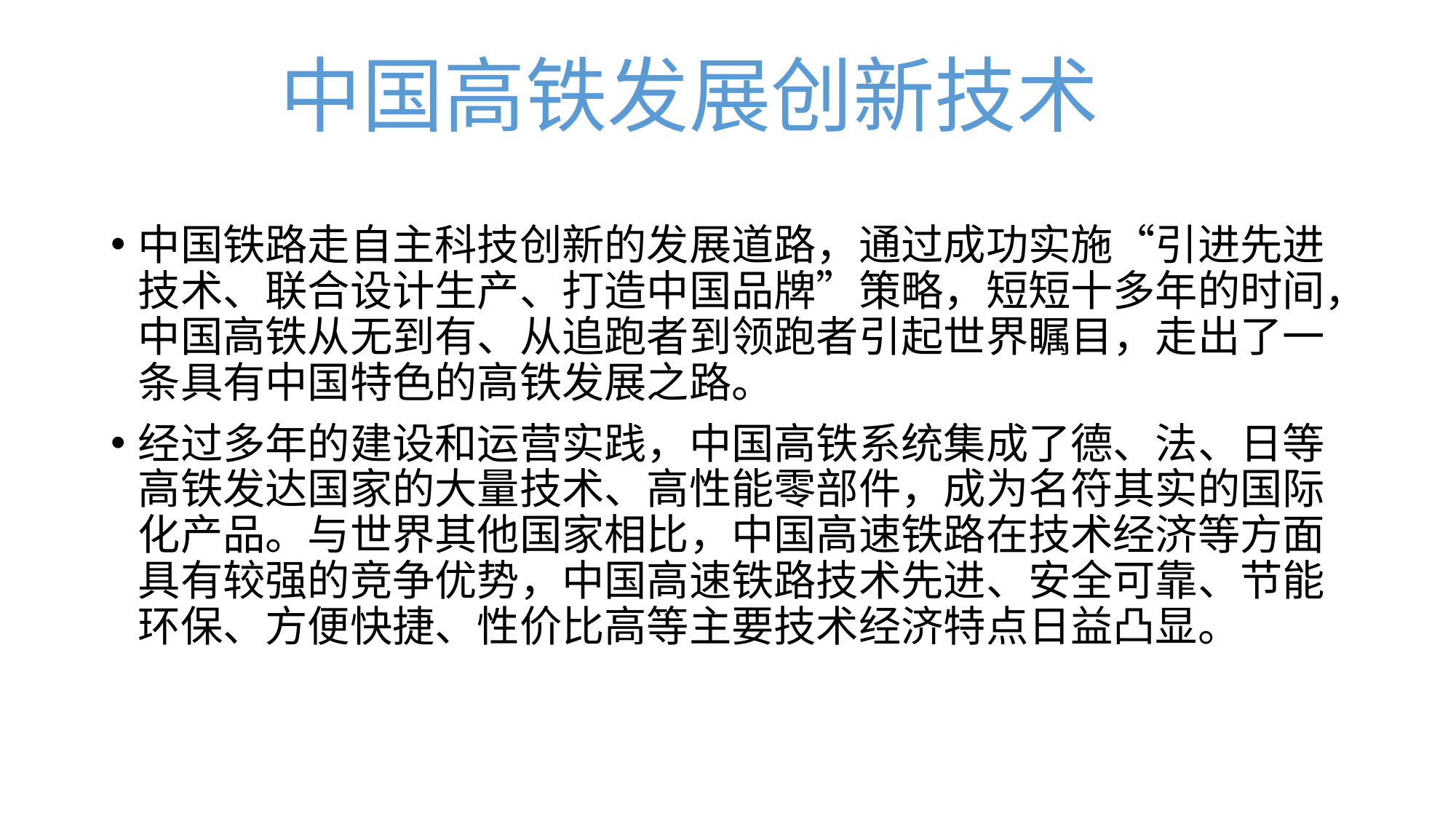

中国高铁发展创新技术
中国铁路走自主科技创新的发展道路，通过成功实施“引进先进技术、联合设计生产、打造中国品牌”策略，短短十多年的时间，中国高铁从无到有、从追跑者到领跑者引起世界瞩目，走出了一条具有中国特色的高铁发展之路。
经过多年的建设和运营实践，中国高铁系统集成了德、法、日等高铁发达国家的大量技术、高性能零部件，成为名符其实的国际化产品。与世界其他国家相比，中国高速铁路在技术经济等方面具有较强的竞争优势，中国高速铁路技术先进、安全可靠、节能环保、方便快捷、性价比高等主要技术经济特点日益凸显。